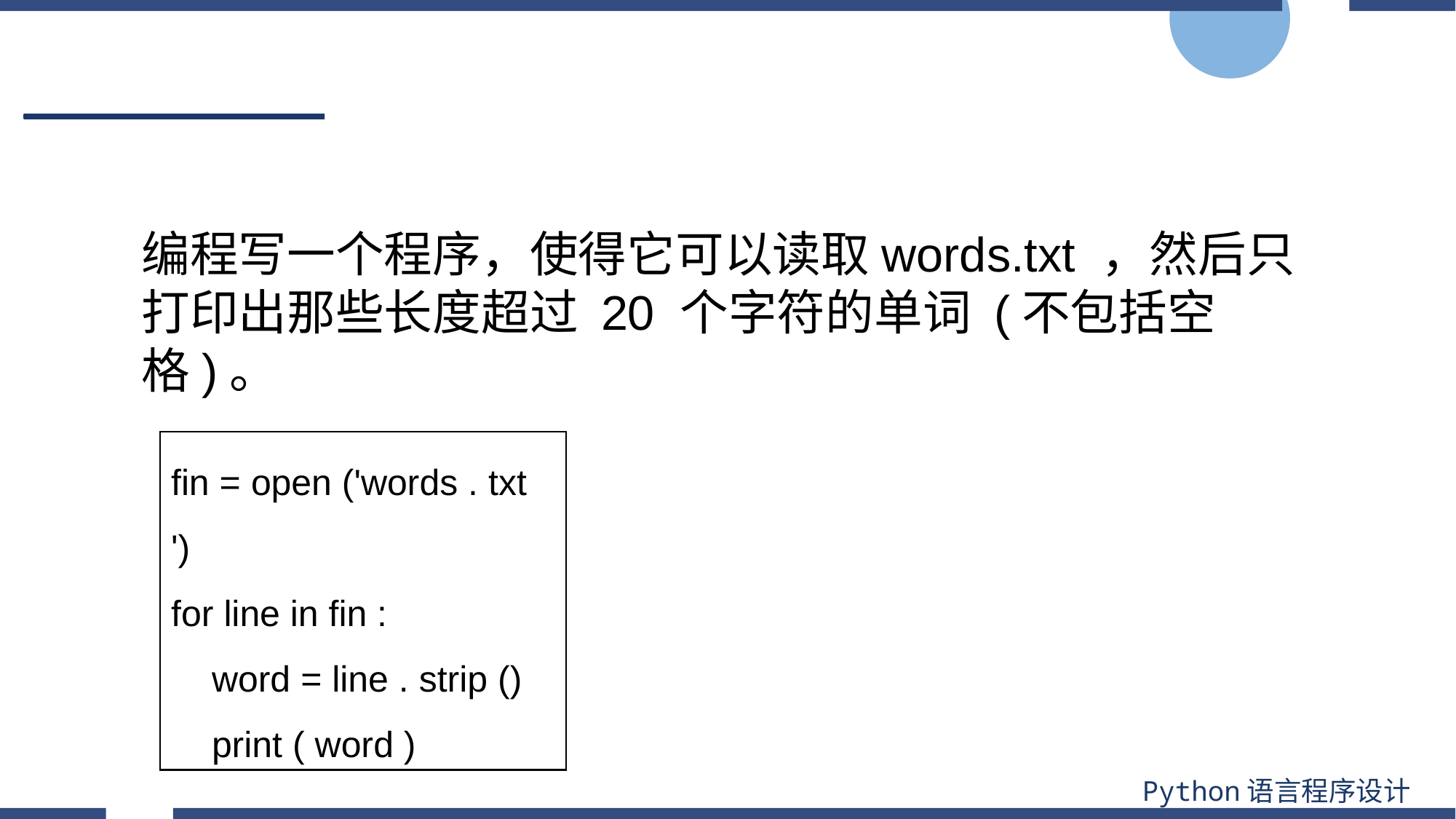

#
编程写一个程序，使得它可以读取words.txt ，然后只打印出那些长度超过 20 个字符的单词 (不包括空格)。
fin = open ('words . txt ')
for line in fin :
    word = line . strip ()
    print ( word )